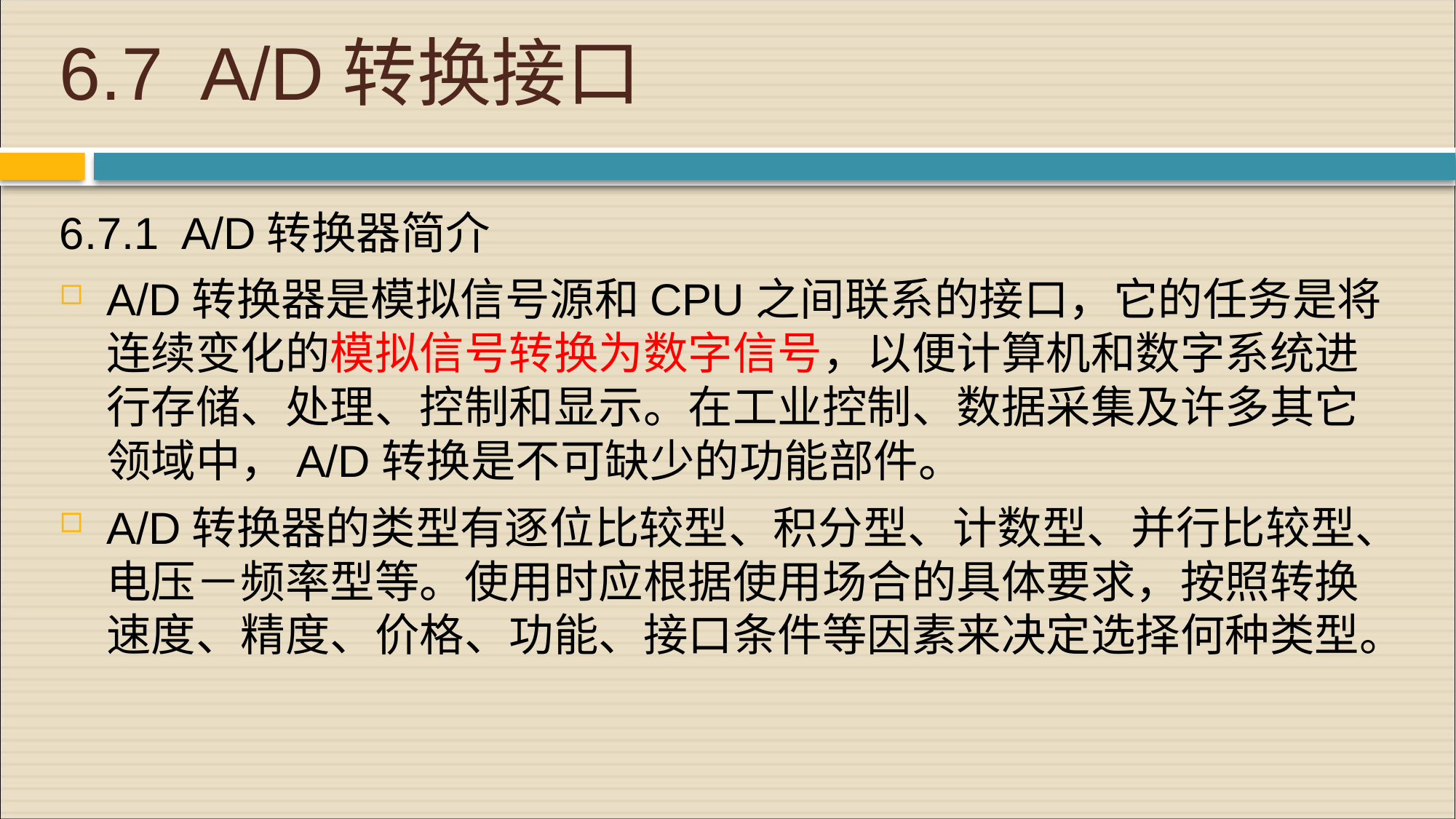

# 6.7  A/D转换接口
6.7.1  A/D转换器简介
A/D转换器是模拟信号源和CPU之间联系的接口，它的任务是将连续变化的模拟信号转换为数字信号，以便计算机和数字系统进行存储、处理、控制和显示。在工业控制、数据采集及许多其它领域中，A/D转换是不可缺少的功能部件。
A/D转换器的类型有逐位比较型、积分型、计数型、并行比较型、电压－频率型等。使用时应根据使用场合的具体要求，按照转换速度、精度、价格、功能、接口条件等因素来决定选择何种类型。